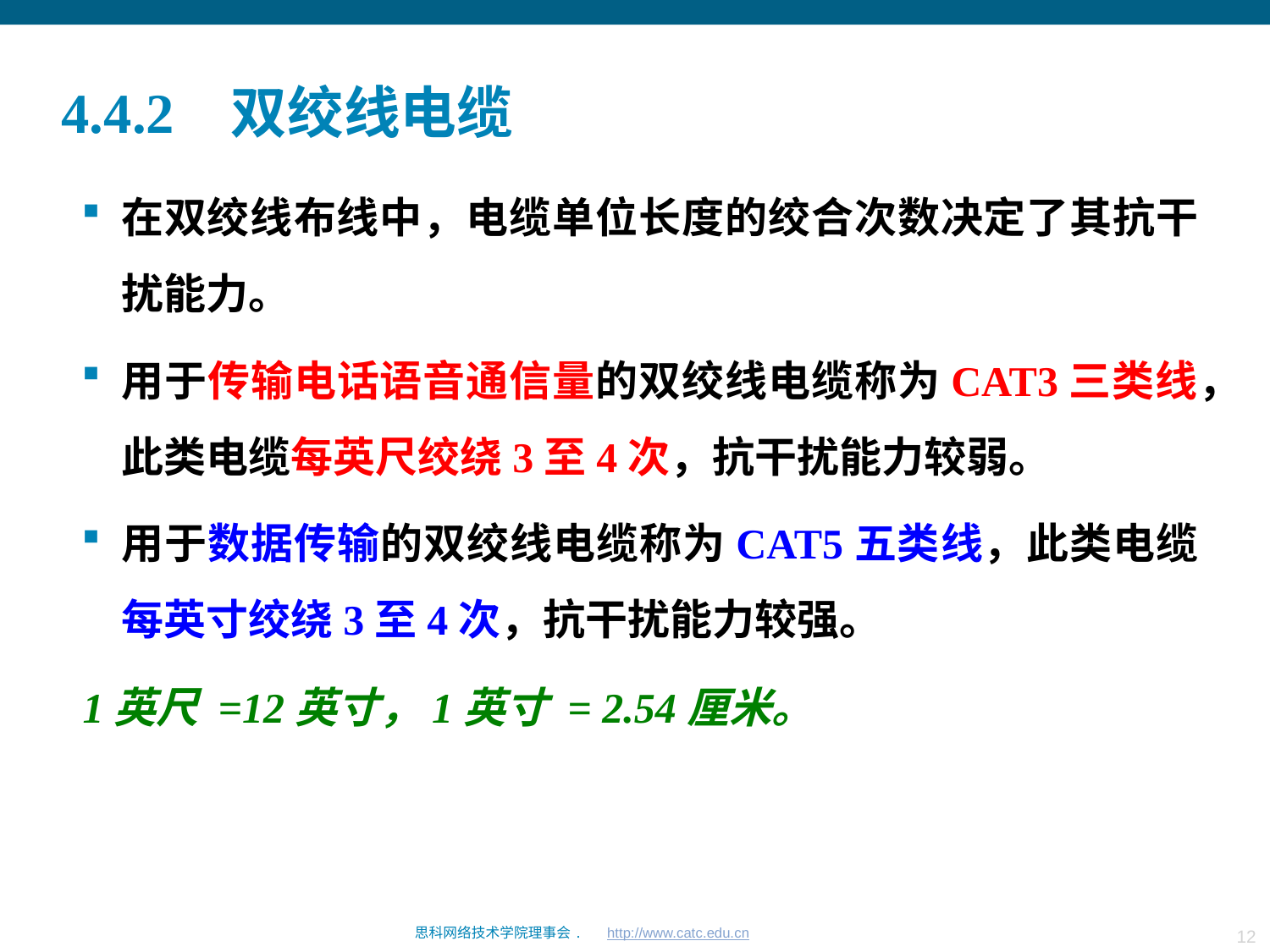

# 4.4.2   双绞线电缆
在双绞线布线中，电缆单位长度的绞合次数决定了其抗干扰能力。
用于传输电话语音通信量的双绞线电缆称为CAT3三类线，此类电缆每英尺绞绕3至4次，抗干扰能力较弱。
用于数据传输的双绞线电缆称为CAT5五类线，此类电缆每英寸绞绕3至4次，抗干扰能力较强。
1英尺 =12英寸，1英寸 = 2.54厘米。